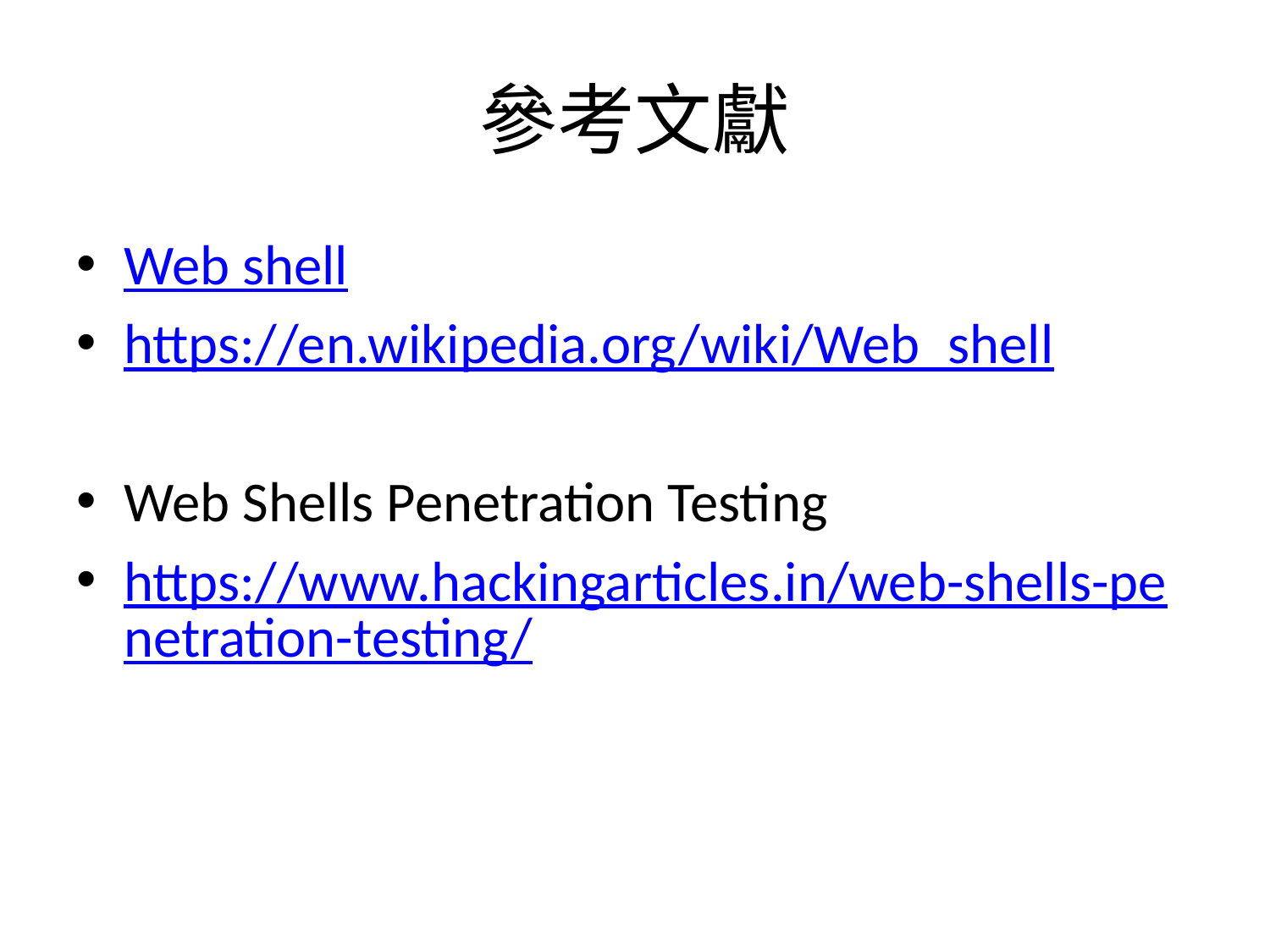

# 參考文獻
Web shell
https://en.wikipedia.org/wiki/Web_shell

Web Shells Penetration Testing
https://www.hackingarticles.in/web-shells-penetration-testing/